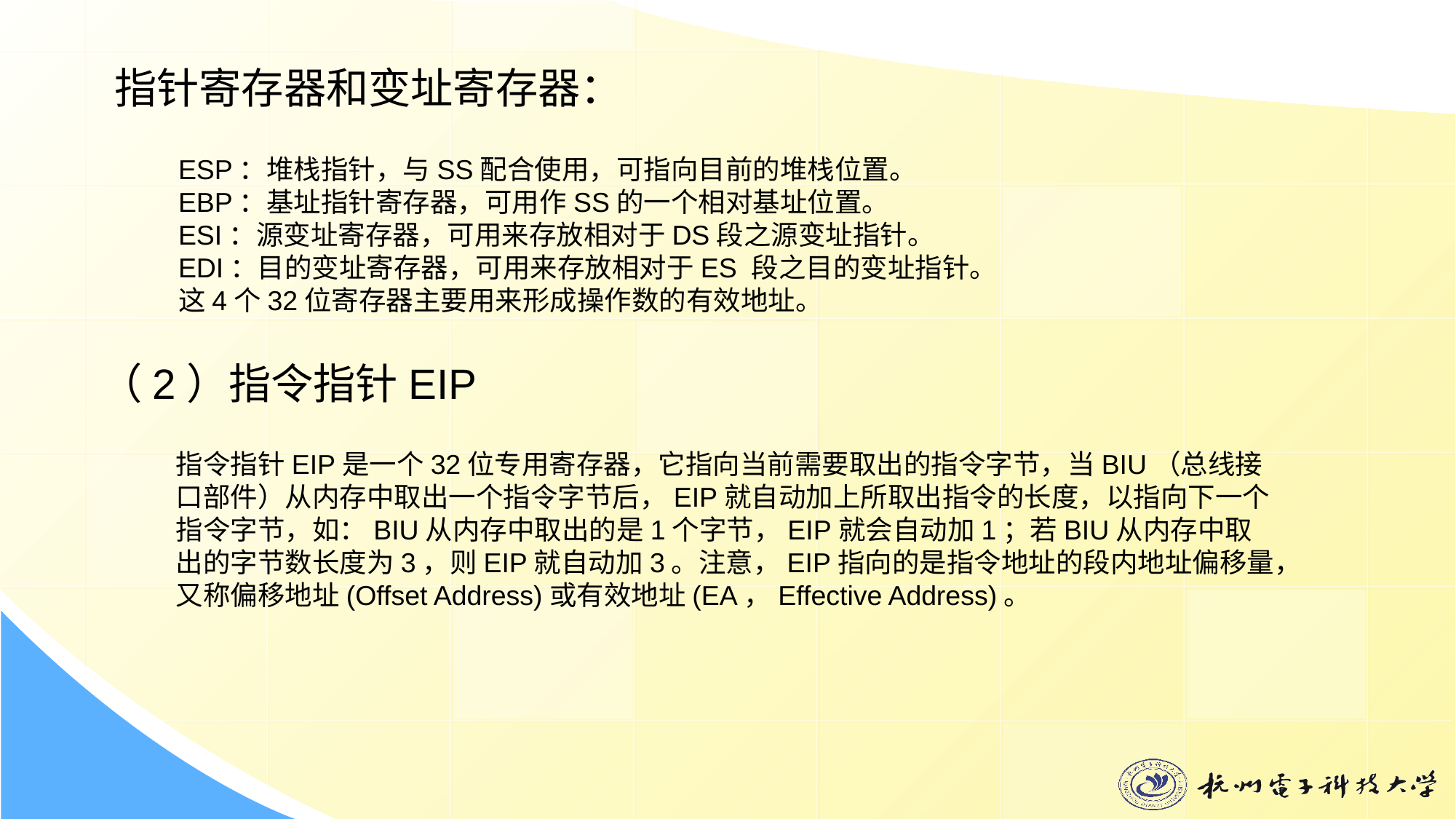

指针寄存器和变址寄存器：
ESP：堆栈指针，与SS配合使用，可指向目前的堆栈位置。
EBP：基址指针寄存器，可用作SS的一个相对基址位置。
ESI：源变址寄存器，可用来存放相对于DS段之源变址指针。
EDI：目的变址寄存器，可用来存放相对于ES 段之目的变址指针。
这4个32位寄存器主要用来形成操作数的有效地址。
（2）指令指针EIP
指令指针EIP是一个32位专用寄存器，它指向当前需要取出的指令字节，当BIU（总线接口部件）从内存中取出一个指令字节后，EIP就自动加上所取出指令的长度，以指向下一个指令字节，如：BIU从内存中取出的是1个字节，EIP就会自动加1；若BIU从内存中取出的字节数长度为3，则EIP就自动加3。注意，EIP指向的是指令地址的段内地址偏移量，又称偏移地址(Offset Address)或有效地址(EA，Effective Address)。